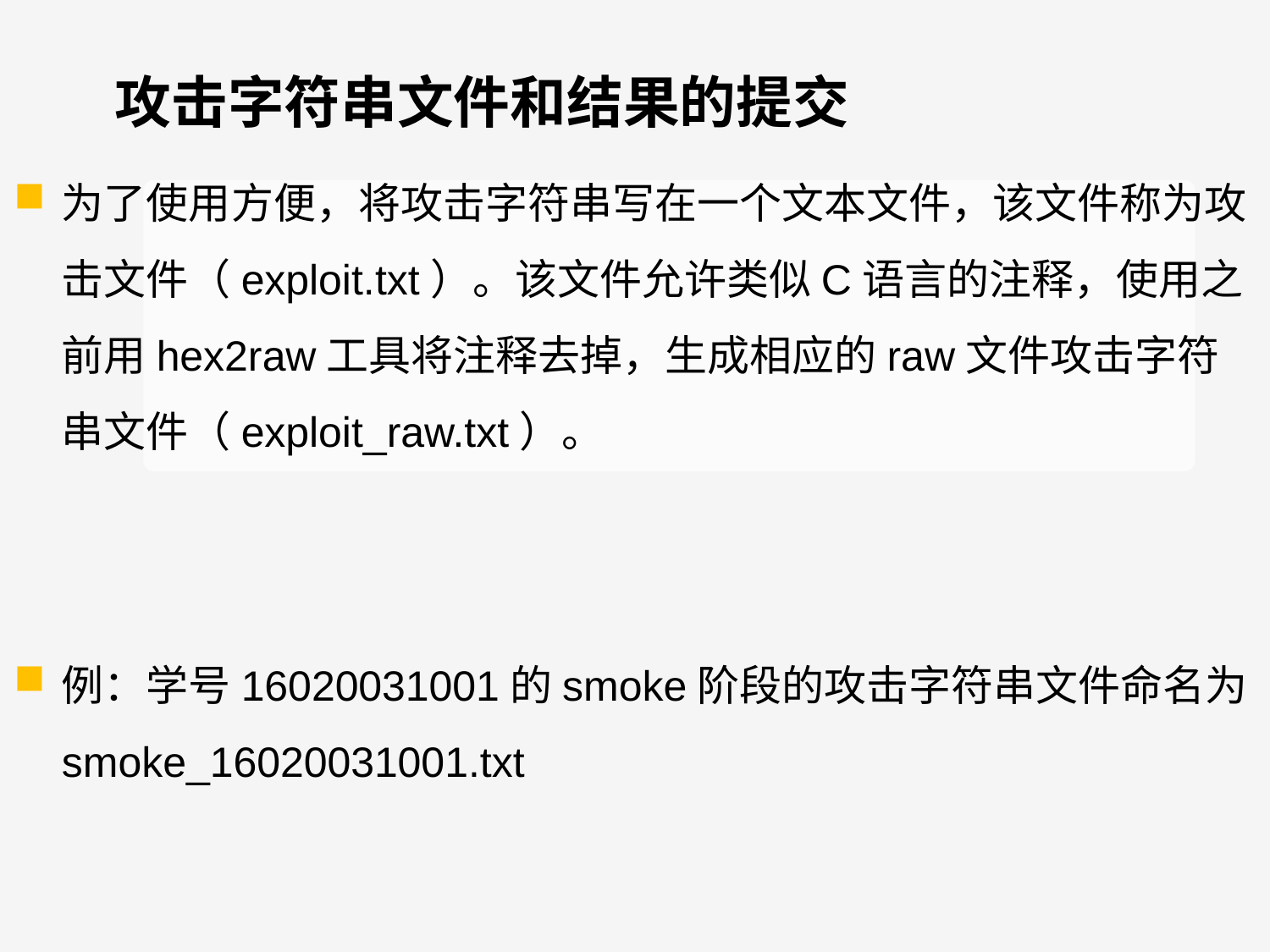

攻击字符串文件和结果的提交
为了使用方便，将攻击字符串写在一个文本文件，该文件称为攻击文件（exploit.txt）。该文件允许类似C语言的注释，使用之前用hex2raw工具将注释去掉，生成相应的raw文件攻击字符串文件（exploit_raw.txt）。

例：学号16020031001的smoke阶段的攻击字符串文件命名为smoke_16020031001.txt